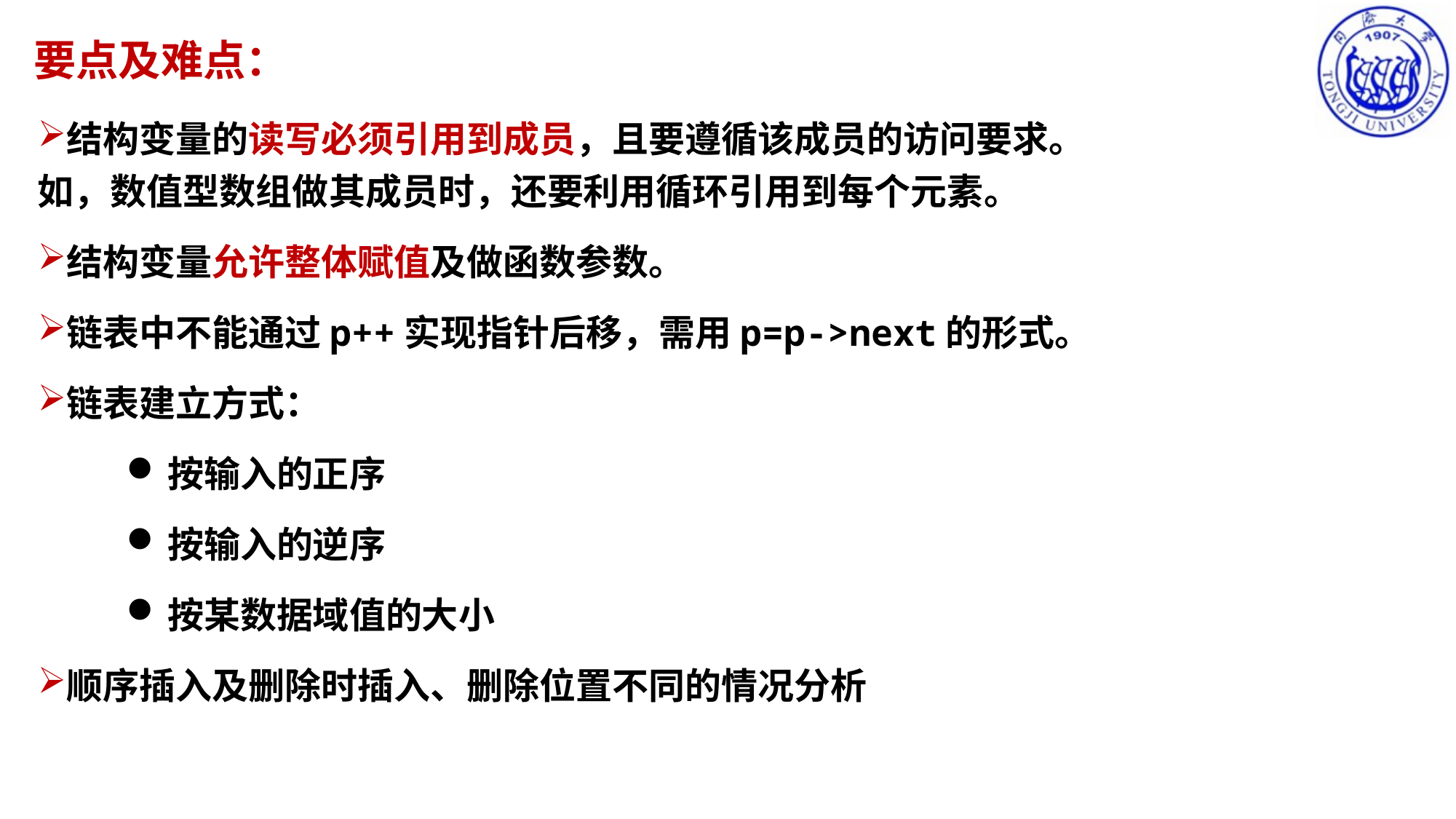

要点及难点：
结构变量的读写必须引用到成员，且要遵循该成员的访问要求。如，数值型数组做其成员时，还要利用循环引用到每个元素。
结构变量允许整体赋值及做函数参数。
链表中不能通过p++实现指针后移，需用p=p->next的形式。
链表建立方式：
按输入的正序
按输入的逆序
按某数据域值的大小
顺序插入及删除时插入、删除位置不同的情况分析